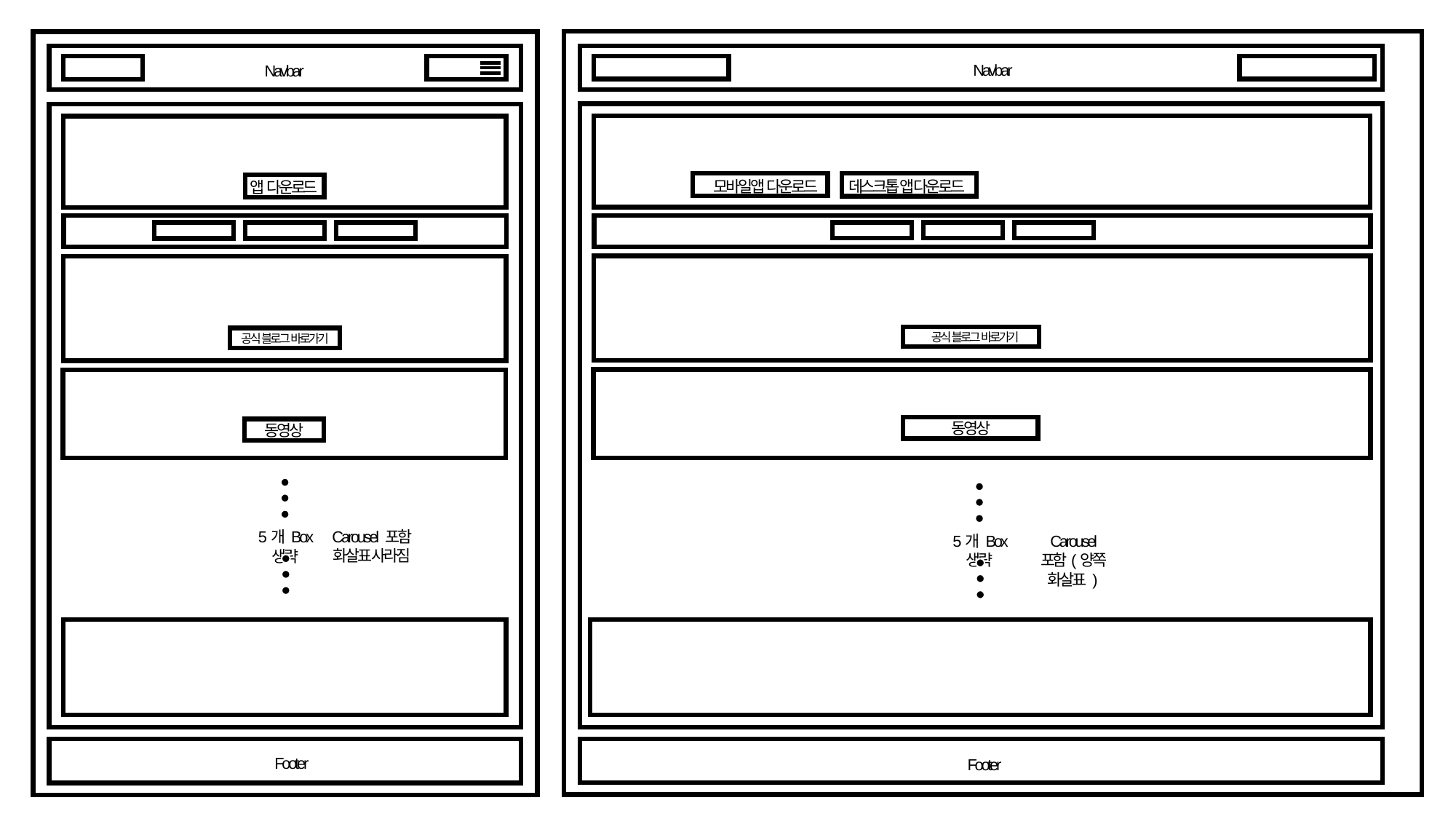

Navbar
Navbar

  모바일앱  다운로드
데스크톱 앱 다운로드
앱  다운로드

공식  블로그  바로가기
공식  블로그  바로가기

동영상
동영상

Carousel 포함
화살표 사라짐
5개 Box 생략
5개 Box 생략
Carousel 포함(양쪽 화살표 )

Footer
Footer